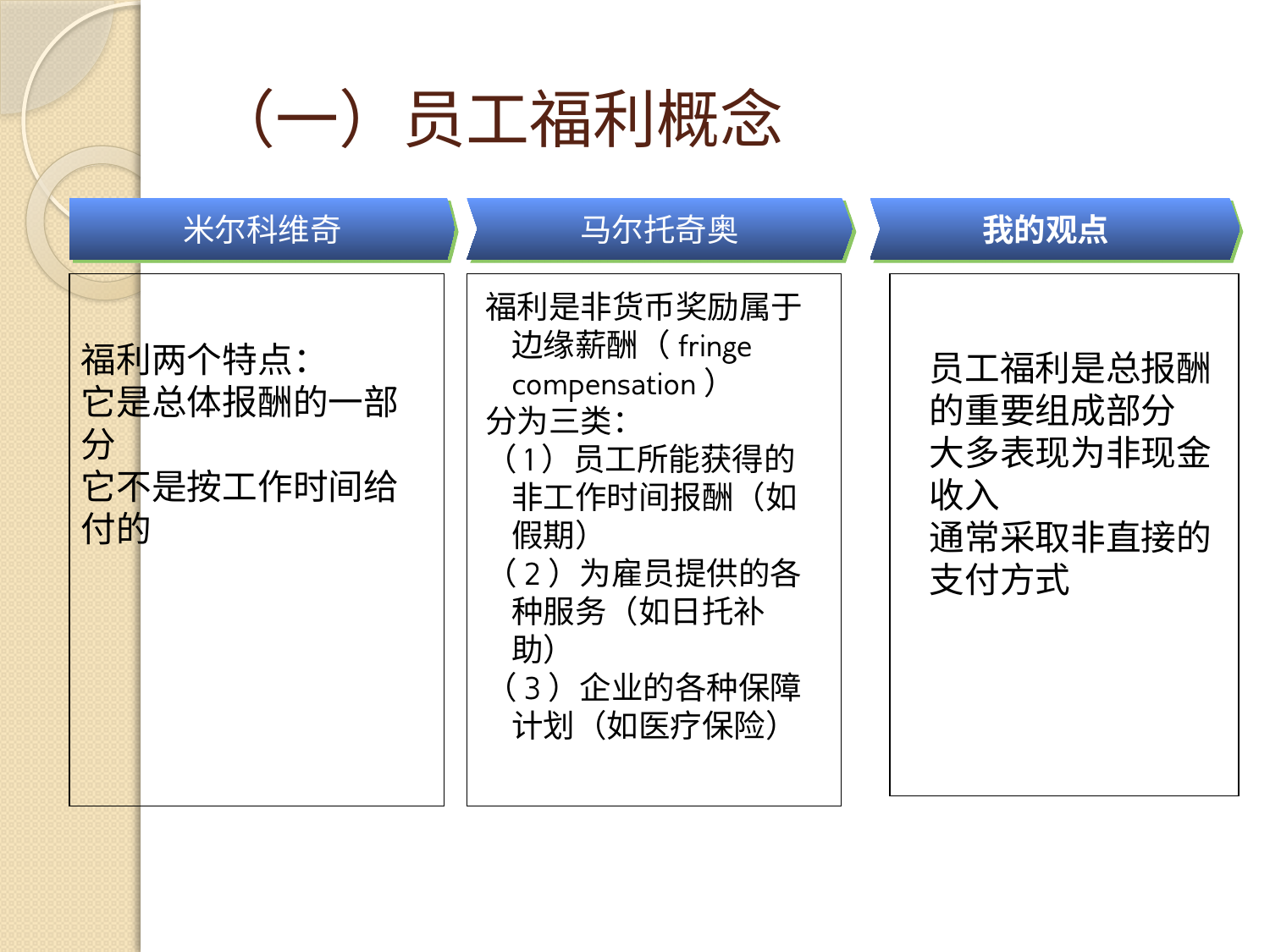

# （一）员工福利概念

米尔科维奇
马尔托奇奥
我的观点

福利是非货币奖励属于边缘薪酬（fringe compensation）
分为三类：
（1）员工所能获得的非工作时间报酬（如假期）
（2）为雇员提供的各种服务（如日托补助）
（3）企业的各种保障计划（如医疗保险）
福利两个特点：
它是总体报酬的一部分
它不是按工作时间给付的
员工福利是总报酬的重要组成部分
大多表现为非现金收入
通常采取非直接的支付方式

5